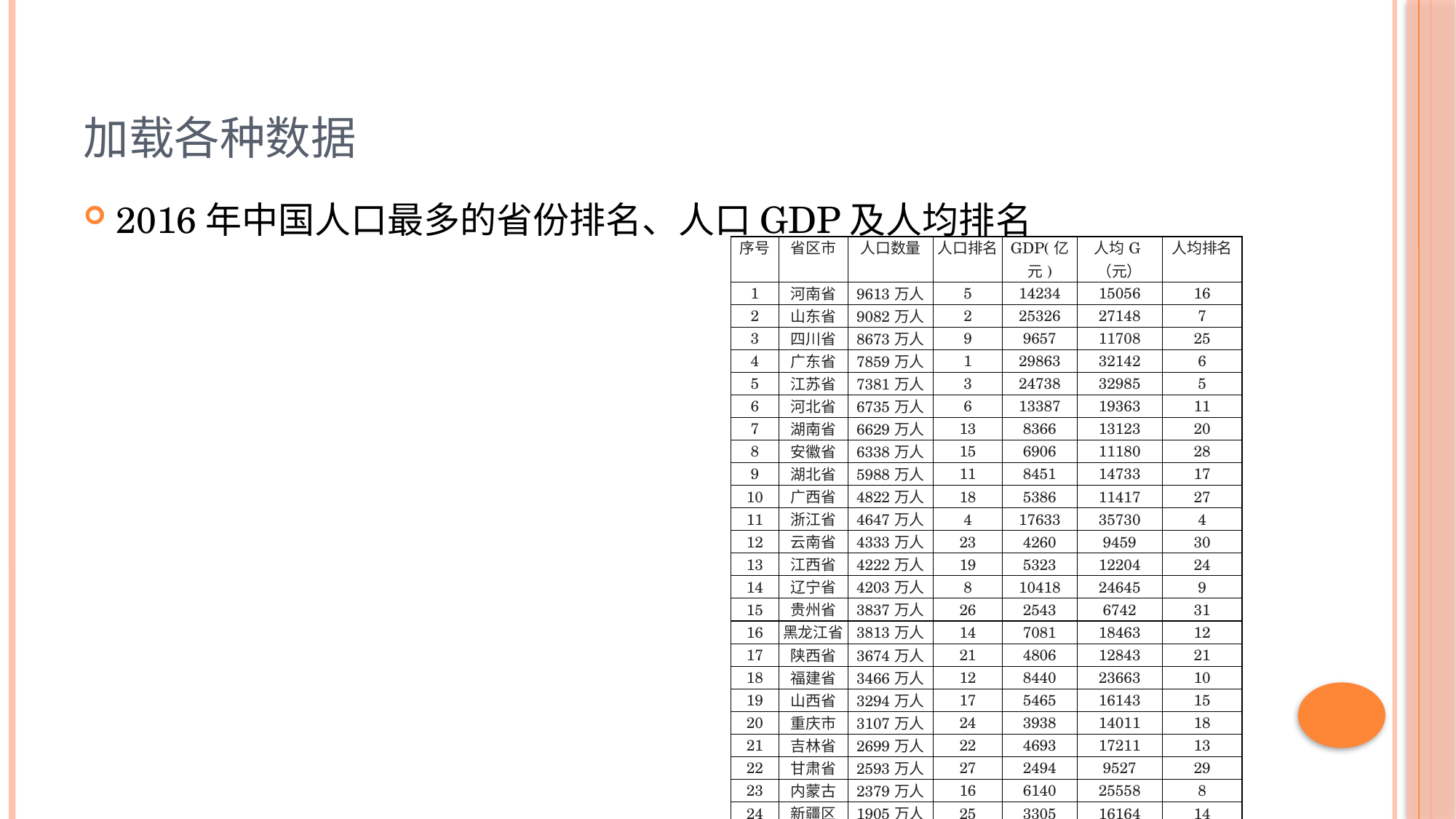

# 加载各种数据
2016年中国人口最多的省份排名、人口GDP及人均排名
| 序号 | 省区市 | 人口数量 | 人口排名 | GDP(亿元) | 人均G（元） | 人均排名 |
| --- | --- | --- | --- | --- | --- | --- |
| 1 | 河南省 | 9613万人 | 5 | 14234 | 15056 | 16 |
| 2 | 山东省 | 9082万人 | 2 | 25326 | 27148 | 7 |
| 3 | 四川省 | 8673万人 | 9 | 9657 | 11708 | 25 |
| 4 | 广东省 | 7859万人 | 1 | 29863 | 32142 | 6 |
| 5 | 江苏省 | 7381万人 | 3 | 24738 | 32985 | 5 |
| 6 | 河北省 | 6735万人 | 6 | 13387 | 19363 | 11 |
| 7 | 湖南省 | 6629万人 | 13 | 8366 | 13123 | 20 |
| 8 | 安徽省 | 6338万人 | 15 | 6906 | 11180 | 28 |
| 9 | 湖北省 | 5988万人 | 11 | 8451 | 14733 | 17 |
| 10 | 广西省 | 4822万人 | 18 | 5386 | 11417 | 27 |
| 11 | 浙江省 | 4647万人 | 4 | 17633 | 35730 | 4 |
| 12 | 云南省 | 4333万人 | 23 | 4260 | 9459 | 30 |
| 13 | 江西省 | 4222万人 | 19 | 5323 | 12204 | 24 |
| 14 | 辽宁省 | 4203万人 | 8 | 10418 | 24645 | 9 |
| 15 | 贵州省 | 3837万人 | 26 | 2543 | 6742 | 31 |
| 16 | 黑龙江省 | 3813万人 | 14 | 7081 | 18463 | 12 |
| 17 | 陕西省 | 3674万人 | 21 | 4806 | 12843 | 21 |
| 18 | 福建省 | 3466万人 | 12 | 8440 | 23663 | 10 |
| 19 | 山西省 | 3294万人 | 17 | 5465 | 16143 | 15 |
| 20 | 重庆市 | 3107万人 | 24 | 3938 | 14011 | 18 |
| 21 | 吉林省 | 2699万人 | 22 | 4693 | 17211 | 13 |
| 22 | 甘肃省 | 2593万人 | 27 | 2494 | 9527 | 29 |
| 23 | 内蒙古 | 2379万人 | 16 | 6140 | 25558 | 8 |
| 24 | 新疆区 | 1905万人 | 25 | 3305 | 16164 | 14 |
| 25 | 上海市 | 1625万人 | 7 | 11658 | 65473 | 1 |
| 26 | 北京市 | 1423万人 | 10 | 8879 | 57431 | 2 |
| 27 | 天津市 | 1007万人 | 20 | 5014 | 7972 | 3 |
| 28 | 海南省 | 803万人 | 28 | 1121 | 13361 | 19 |
| 29 | 宁夏区 | 572万人 | 29 | 769 | 12695 | 23 |
| 30 | 青海省 | 529万人 | 30 | 706 | 12809 | 22 |
| 31 | 西藏区 | 267万人 | 31 | 326 | 11567 | 26 |